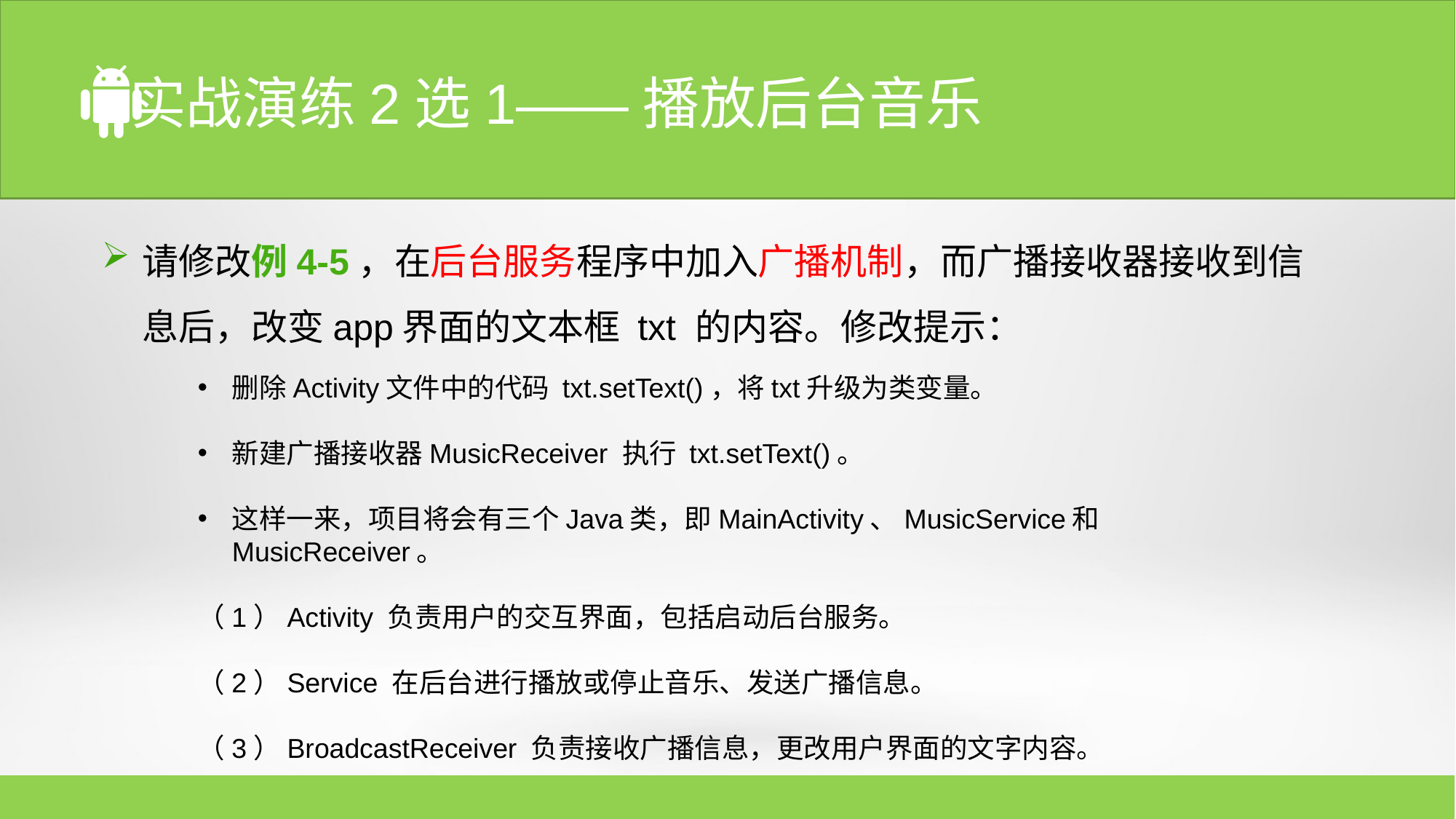

实战演练2选1——播放后台音乐

请修改例4-5，在后台服务程序中加入广播机制，而广播接收器接收到信息后，改变app界面的文本框 txt 的内容。修改提示：
删除Activity文件中的代码 txt.setText()，将txt升级为类变量。

新建广播接收器MusicReceiver 执行 txt.setText()。

这样一来，项目将会有三个Java类，即MainActivity、MusicService和MusicReceiver。

（1）Activity 负责用户的交互界面，包括启动后台服务。

（2）Service 在后台进行播放或停止音乐、发送广播信息。

（3）BroadcastReceiver 负责接收广播信息，更改用户界面的文字内容。